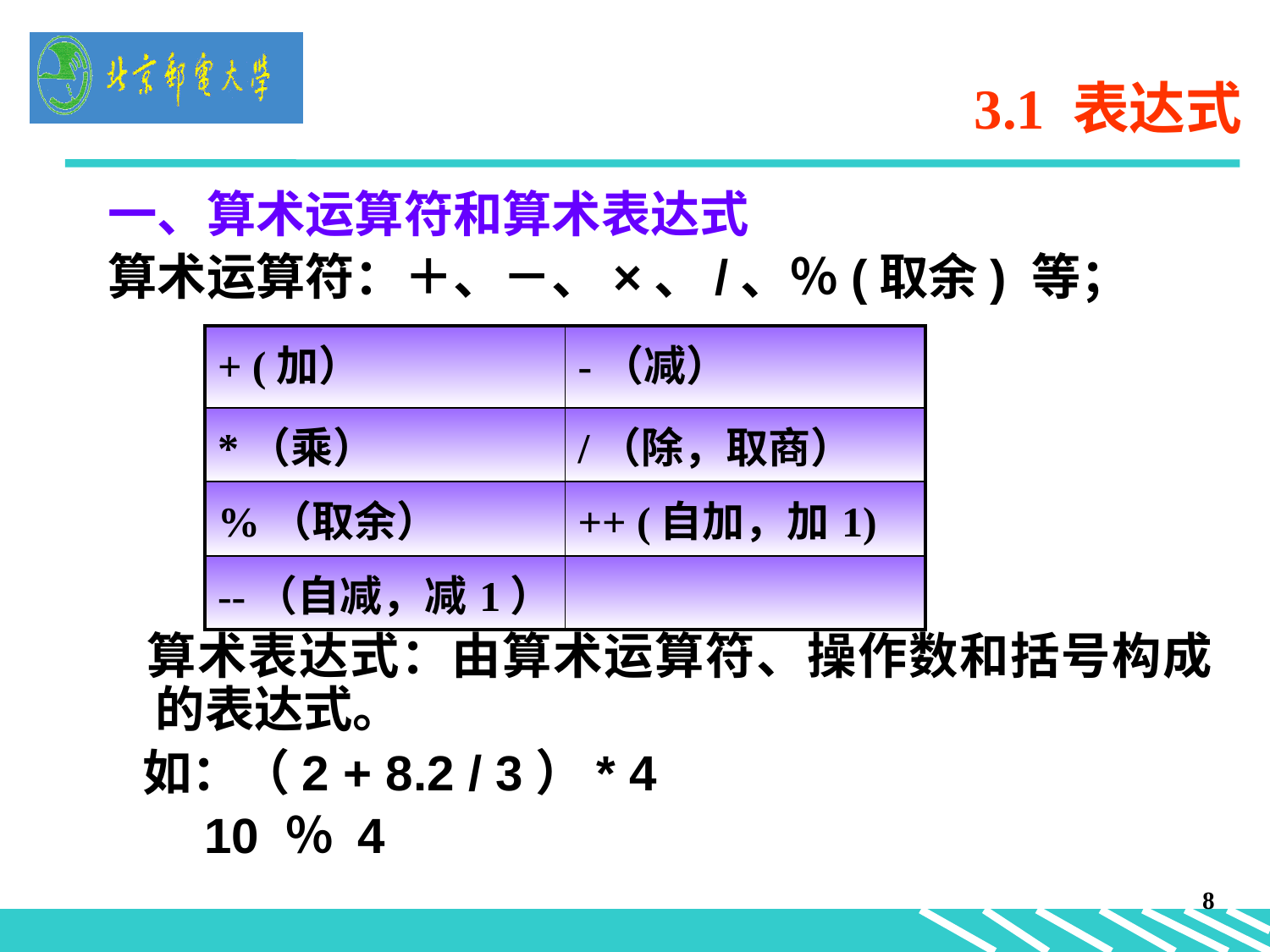

# 3.1 表达式
一、算术运算符和算术表达式
算术运算符：＋、－、×、/、％(取余) 等；

  算术表达式：由算术运算符、操作数和括号构成的表达式。
  如：（2 + 8.2 / 3）* 4
       10 ％ 4
| + (加） | -（减） |
| --- | --- |
| \*（乘） | /（除，取商） |
| %（取余） | ++ (自加，加1) |
| --（自减，减1） |  |

8